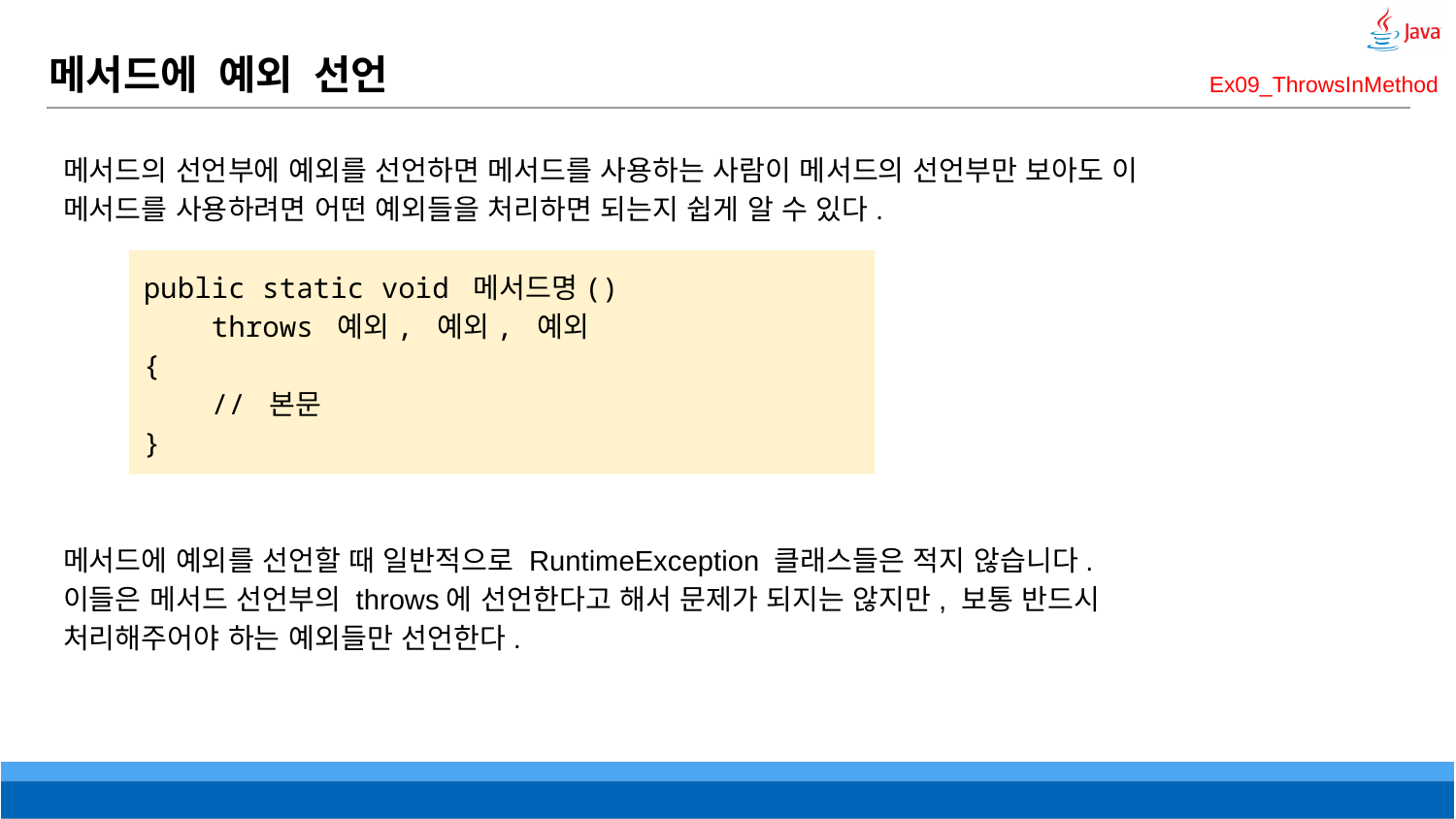

# 메서드에 예외 선언
Ex09_ThrowsInMethod
메서드의 선언부에 예외를 선언하면 메서드를 사용하는 사람이 메서드의 선언부만 보아도 이 메서드를 사용하려면 어떤 예외들을 처리하면 되는지 쉽게 알 수 있다.

메서드에 예외를 선언할 때 일반적으로 RuntimeException 클래스들은 적지 않습니다.
이들은 메서드 선언부의 throws에 선언한다고 해서 문제가 되지는 않지만, 보통 반드시 처리해주어야 하는 예외들만 선언한다.
public static void 메서드명()
    throws 예외, 예외, 예외
{
    // 본문
}